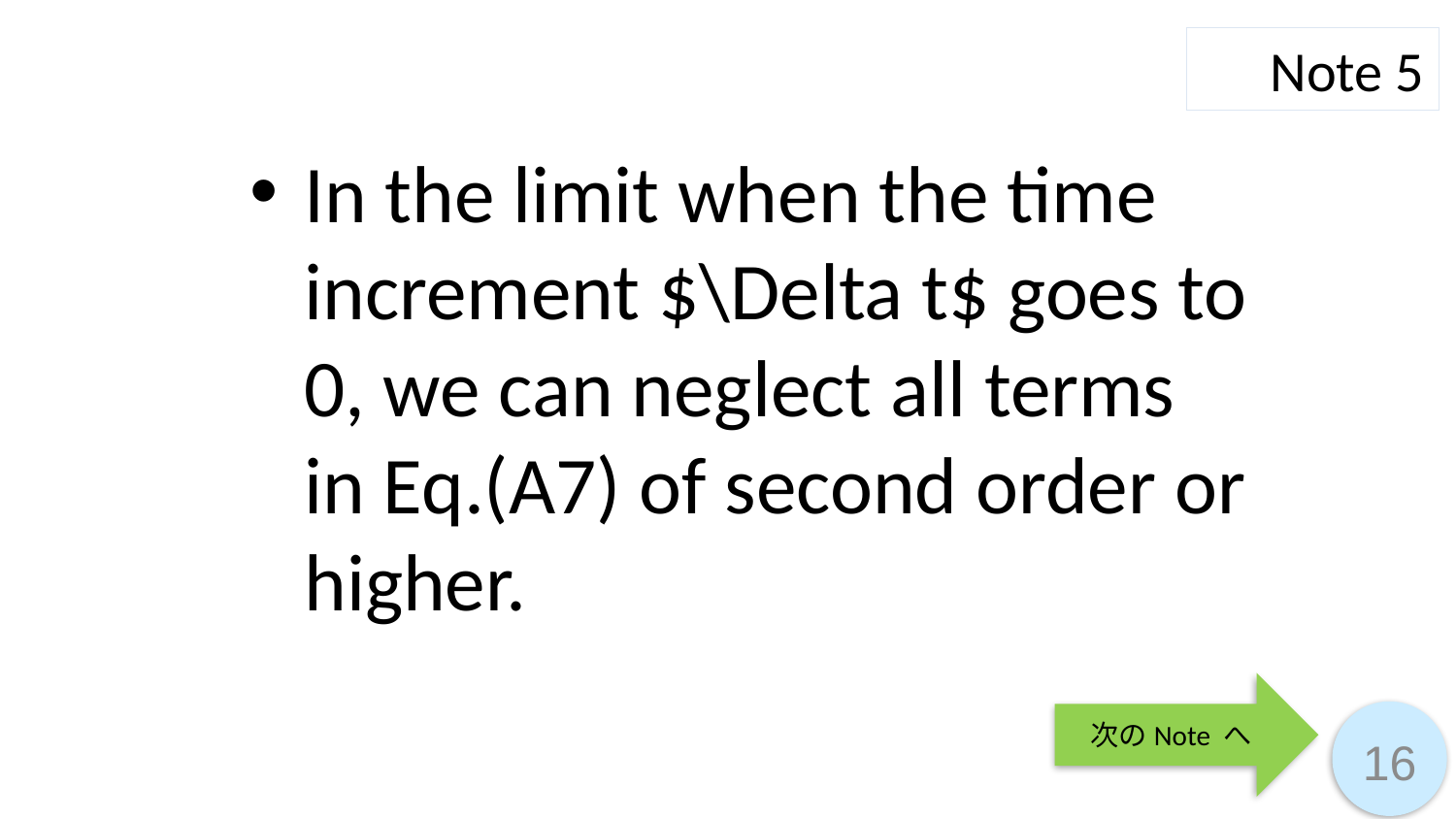

Note 5
In the limit when the time increment $\Delta t$ goes to 0, we can neglect all terms in Eq.(A7) of second order or higher.
次のNote へ
16